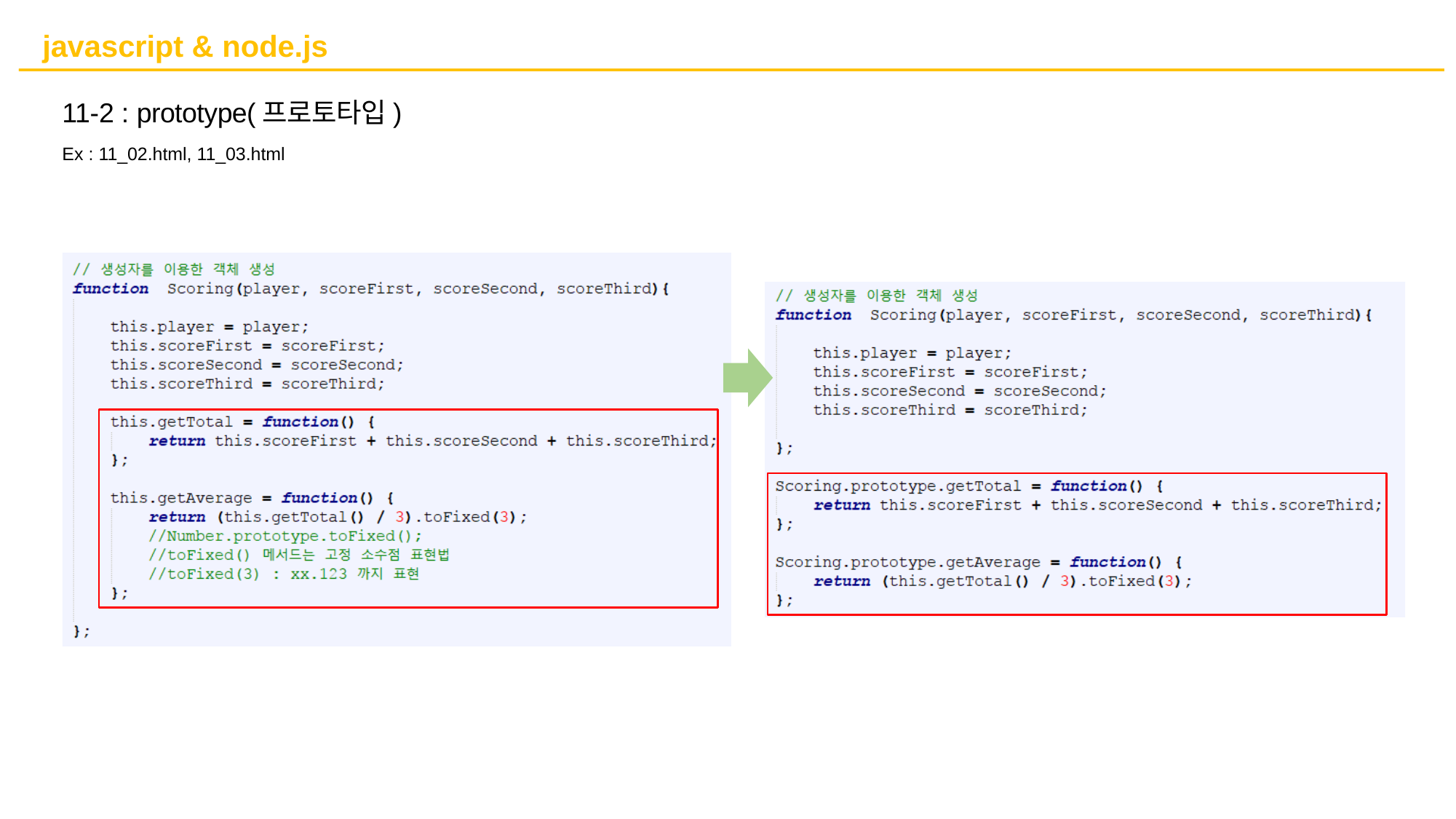

# javascript & node.js

11-2 : prototype(프로토타입)
Ex : 11_02.html, 11_03.html